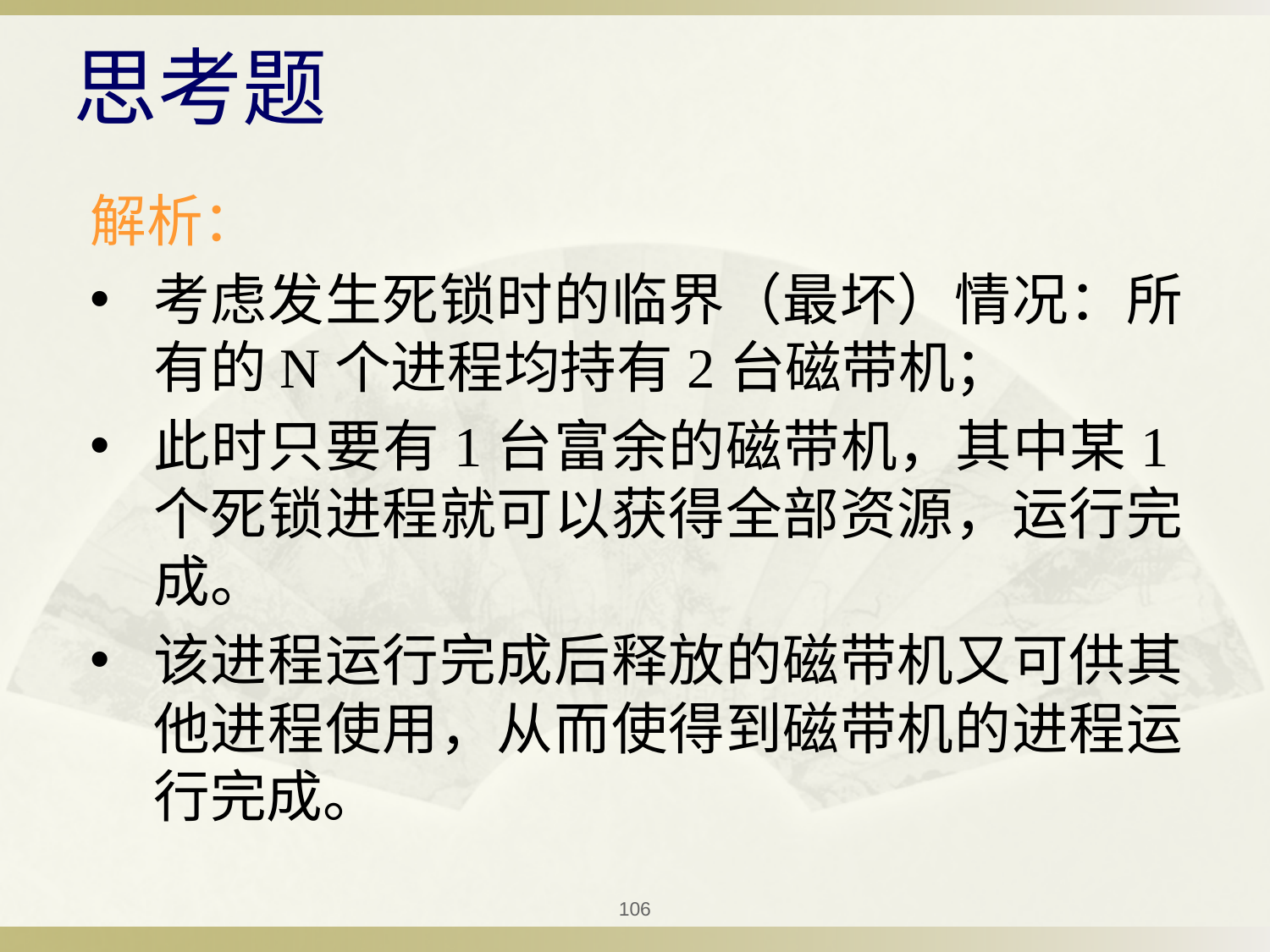

思考题
解析：
考虑发生死锁时的临界（最坏）情况：所有的N个进程均持有2台磁带机；
此时只要有1台富余的磁带机，其中某1个死锁进程就可以获得全部资源，运行完成。
该进程运行完成后释放的磁带机又可供其他进程使用，从而使得到磁带机的进程运行完成。
106